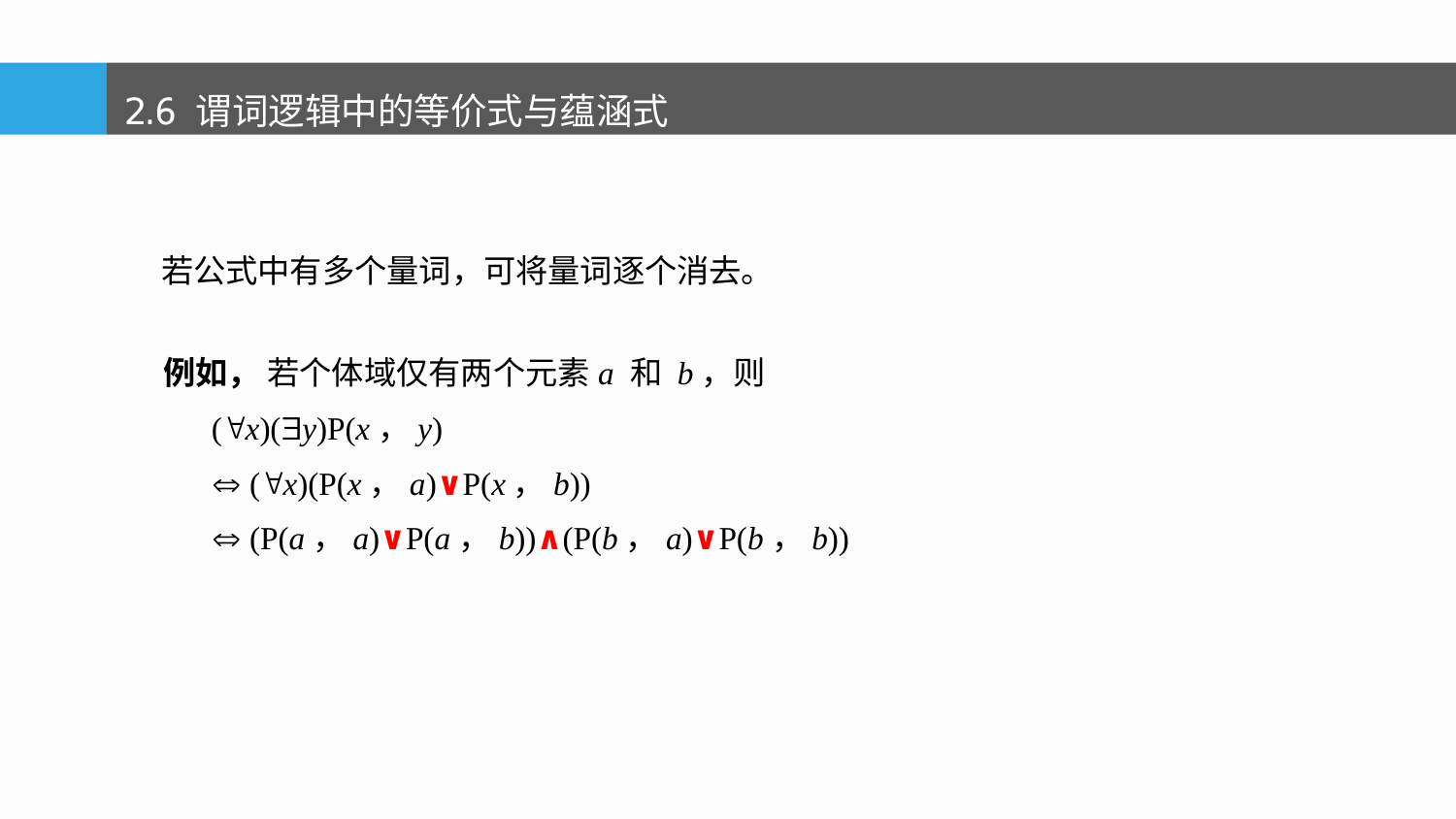

2.6 谓词逻辑中的等价式与蕴涵式

若公式中有多个量词，可将量词逐个消去。

例如， 若个体域仅有两个元素a 和 b，则
      (∀x)(∃y)P(x，y)
      ⇔ (∀x)(P(x，a)∨P(x，b))
      ⇔ (P(a，a)∨P(a，b))∧(P(b，a)∨P(b，b))